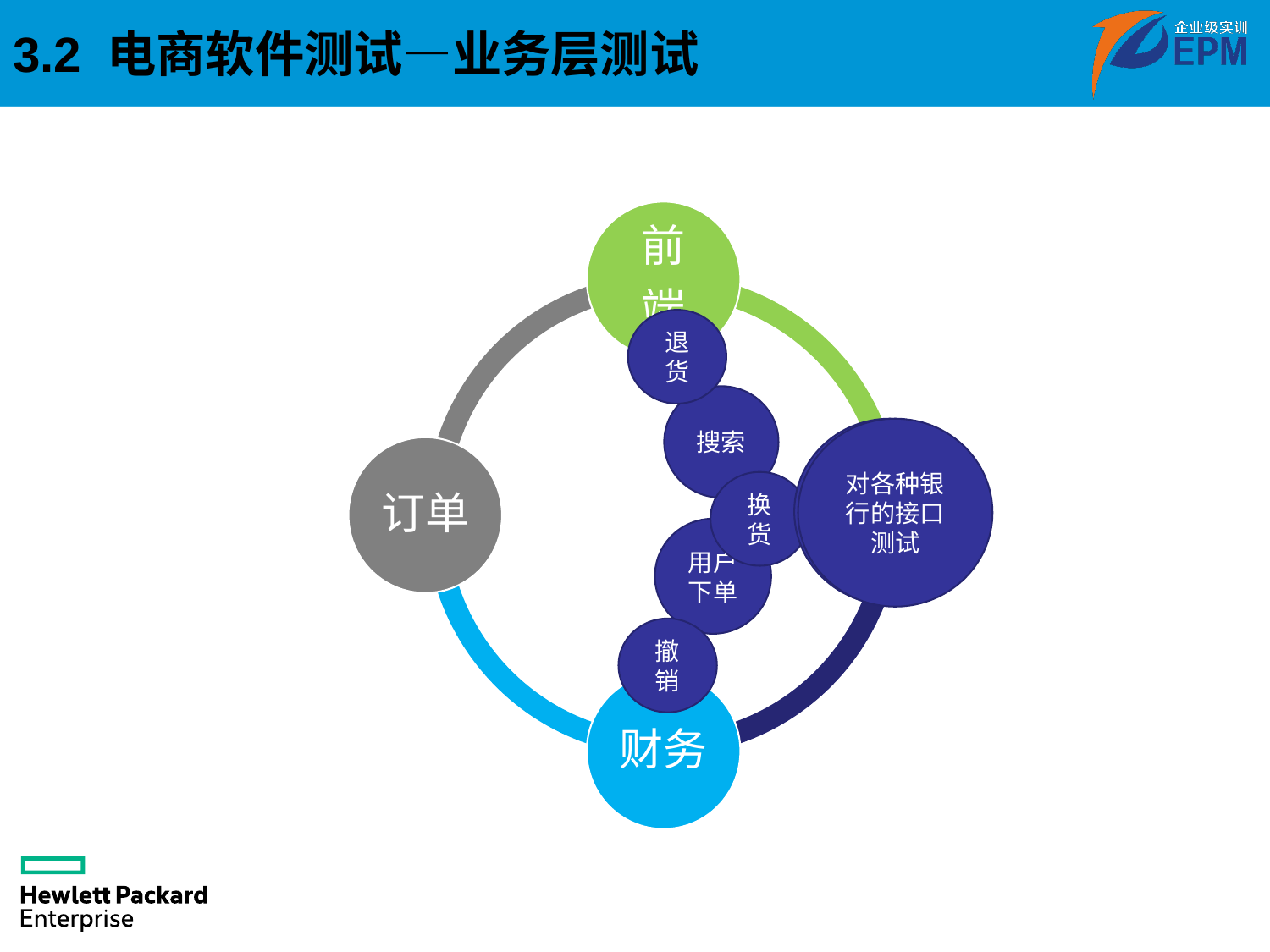

# 3.2 电商软件测试—业务层测试
前
端

退货
搜索
核心业务
退货、撤销、换货、拒收等操作的放票
对各种银行的接口测试
订单
支付
换货
用户下单
撤销
财务